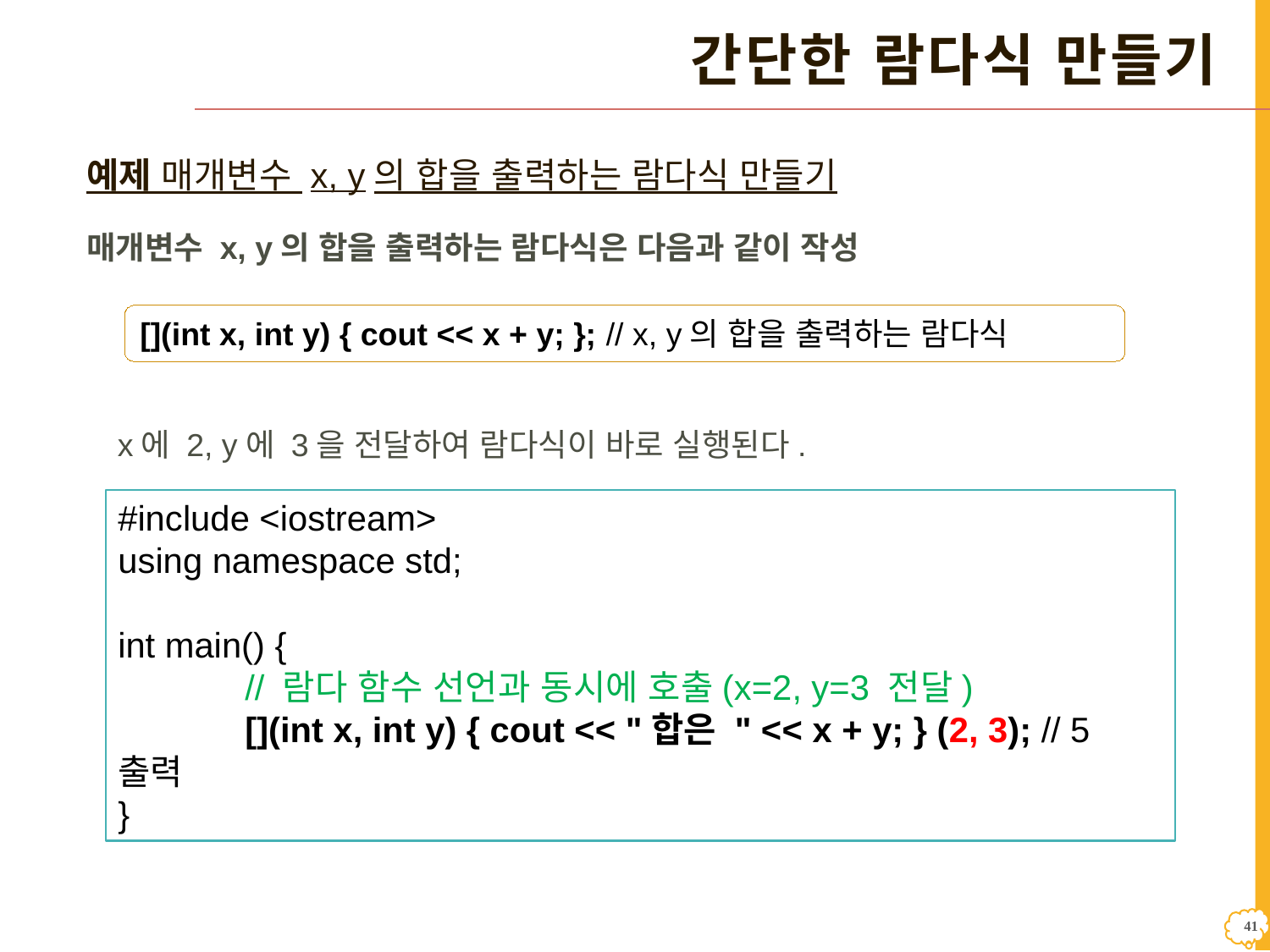

# 간단한 람다식 만들기
예제 매개변수 x, y의 합을 출력하는 람다식 만들기
매개변수 x, y의 합을 출력하는 람다식은 다음과 같이 작성
[](int x, int y) { cout << x + y; }; // x, y의 합을 출력하는 람다식
x에 2, y에 3을 전달하여 람다식이 바로 실행된다.
#include <iostream>
using namespace std;

int main() {
	// 람다 함수 선언과 동시에 호출(x=2, y=3 전달)
	[](int x, int y) { cout << "합은 " << x + y; } (2, 3); // 5 출력
}
41